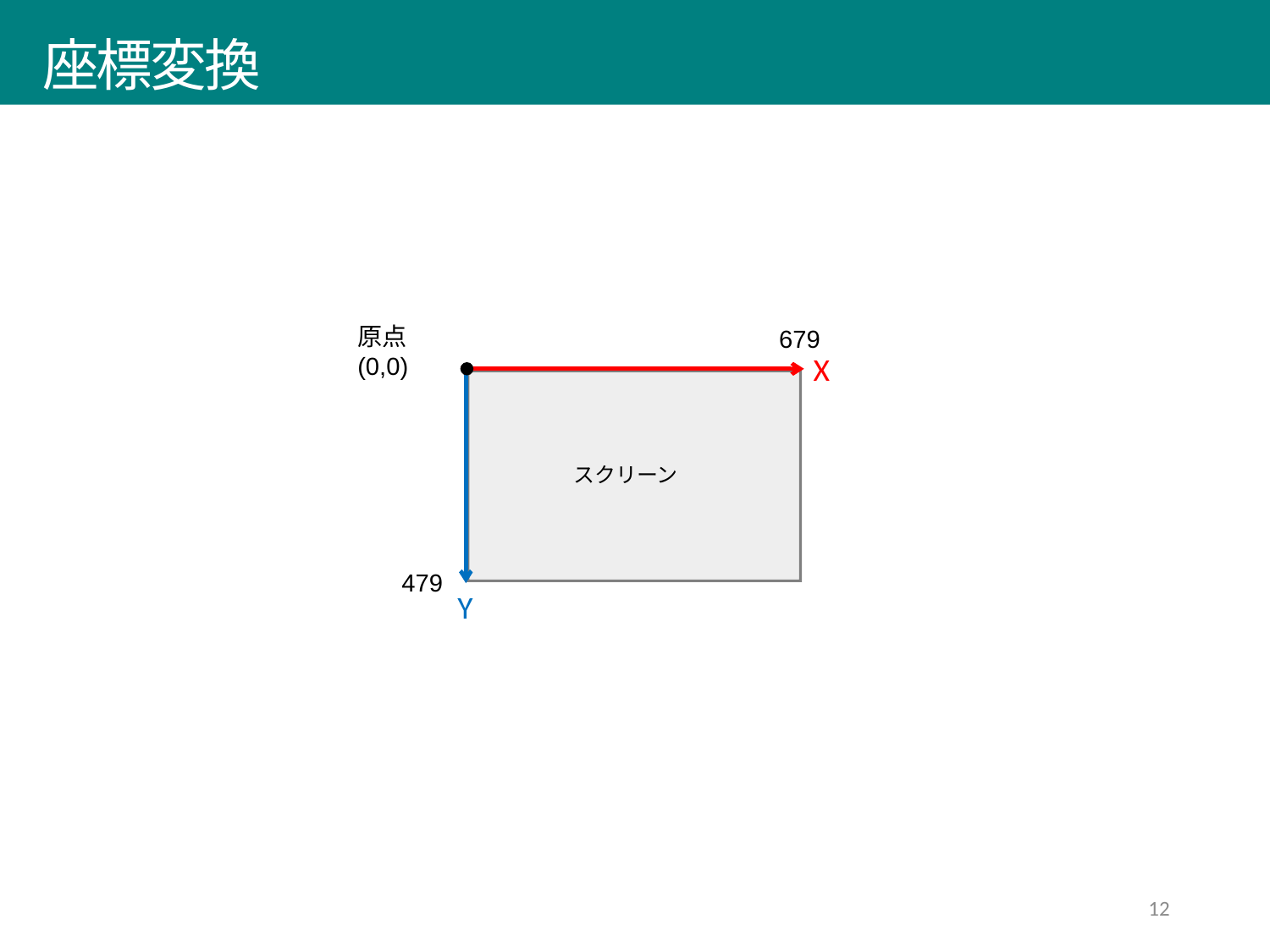

# 座標変換
原点(0,0)
679
X

スクリーン
479
Y

12